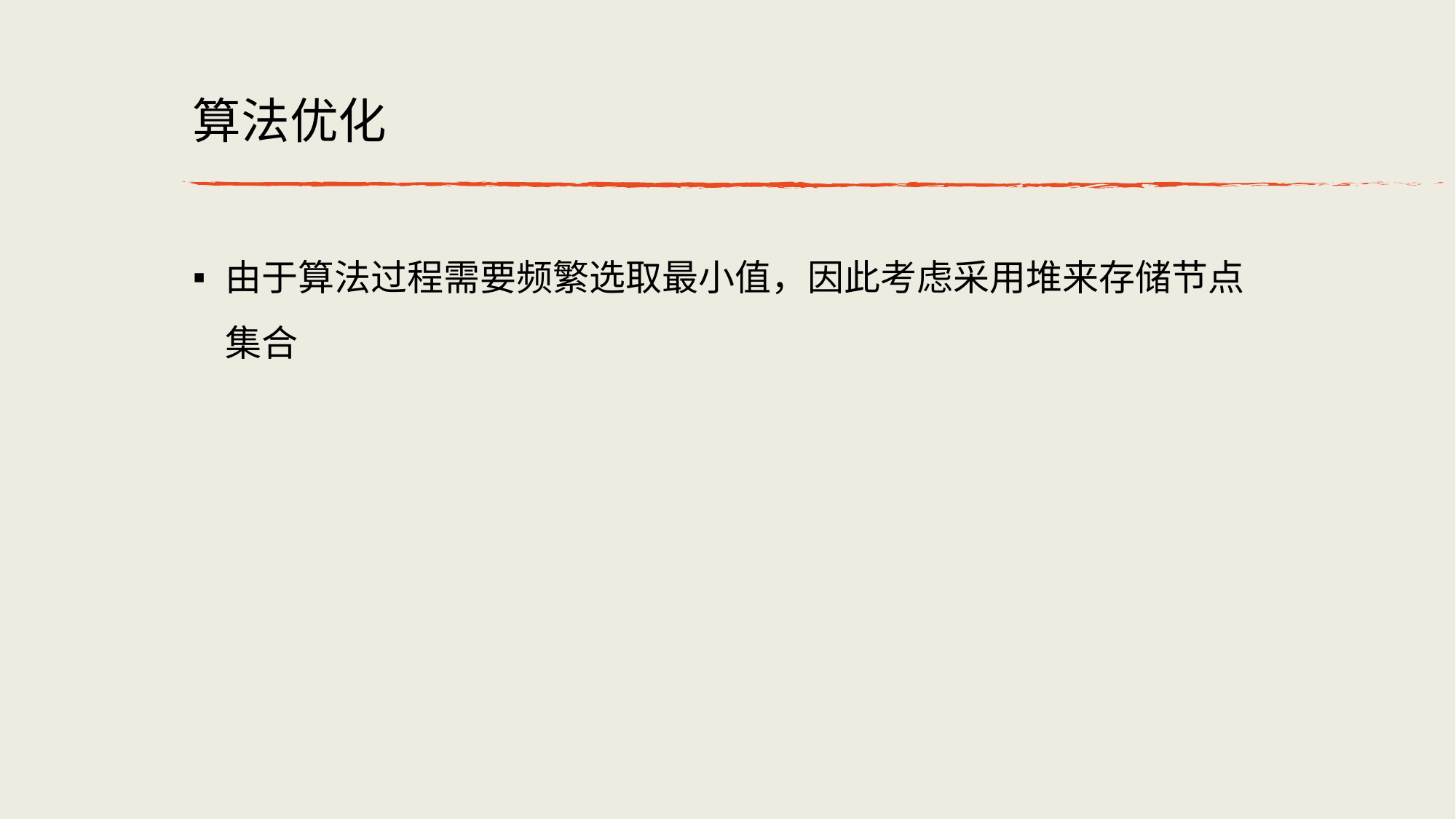

# 算法优化
由于算法过程需要频繁选取最小值，因此考虑采用堆来存储节点集合